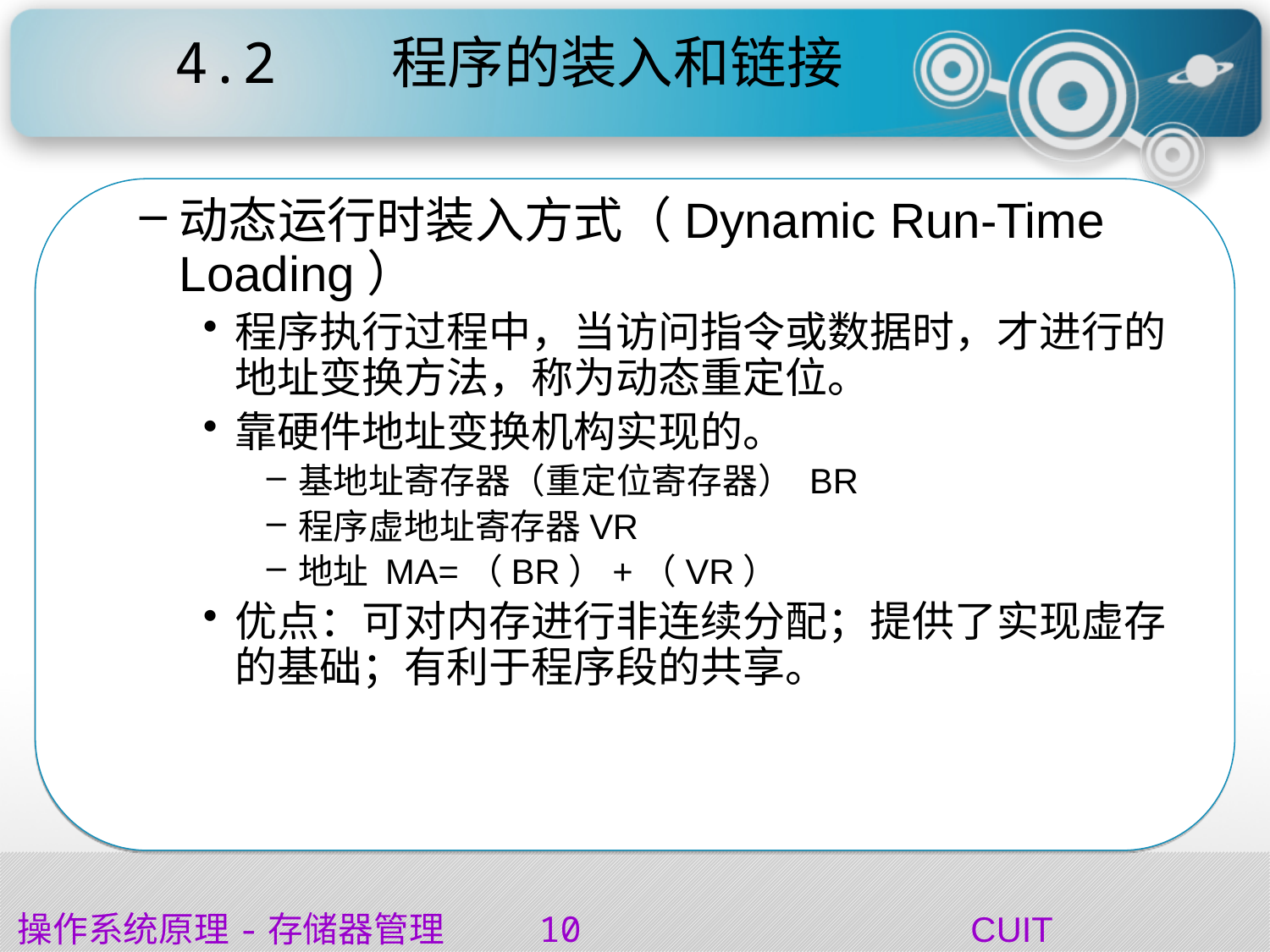

# 4.2   程序的装入和链接
动态运行时装入方式（Dynamic Run-Time Loading）
程序执行过程中，当访问指令或数据时，才进行的地址变换方法，称为动态重定位。
靠硬件地址变换机构实现的。
基地址寄存器（重定位寄存器） BR
程序虚地址寄存器VR
地址 MA=（BR）+（VR）
优点：可对内存进行非连续分配；提供了实现虚存的基础；有利于程序段的共享。